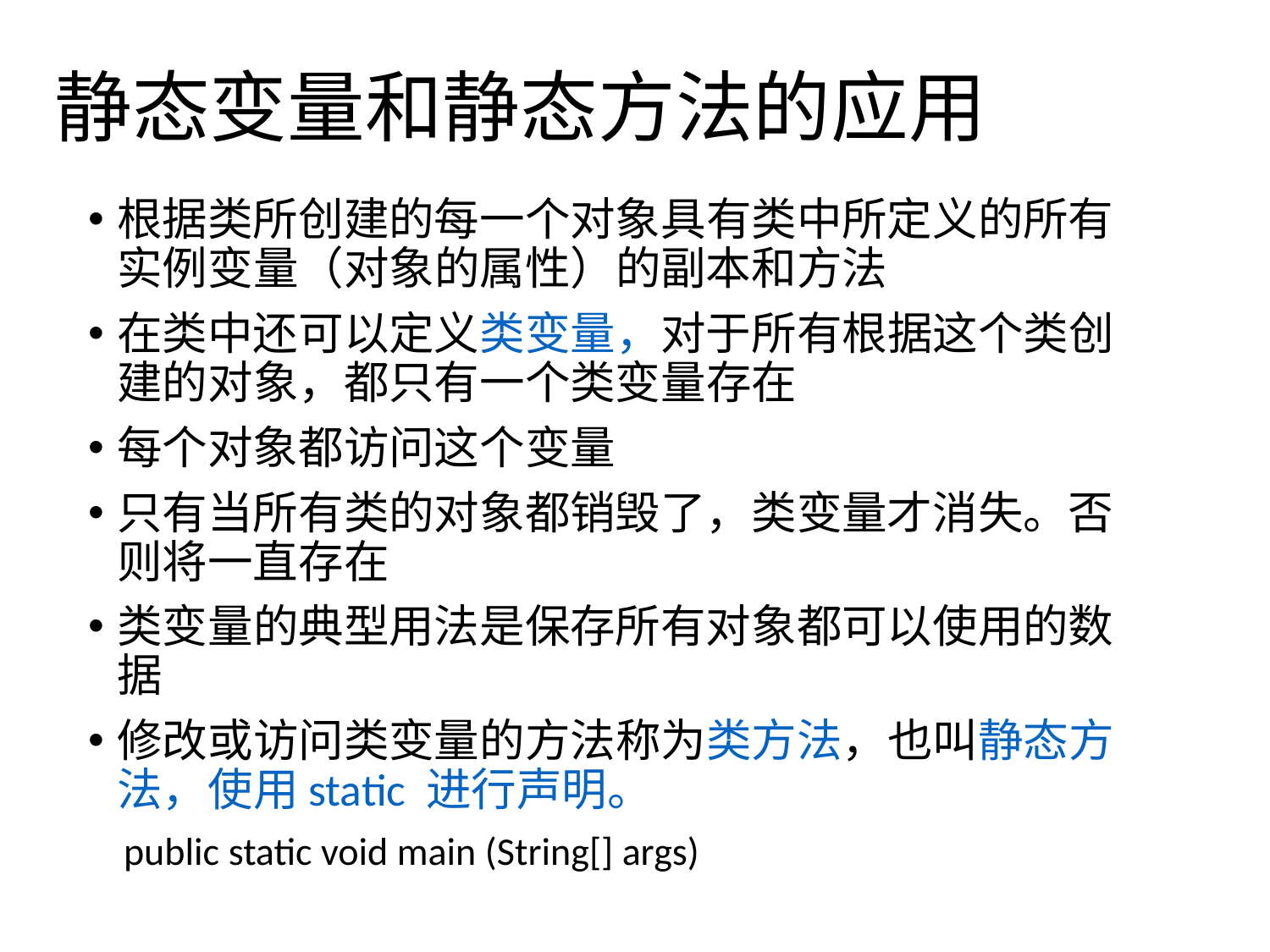

静态变量和静态方法的应用
根据类所创建的每一个对象具有类中所定义的所有实例变量（对象的属性）的副本和方法
在类中还可以定义类变量，对于所有根据这个类创建的对象，都只有一个类变量存在
每个对象都访问这个变量
只有当所有类的对象都销毁了，类变量才消失。否则将一直存在
类变量的典型用法是保存所有对象都可以使用的数据
修改或访问类变量的方法称为类方法，也叫静态方法，使用static 进行声明。
    public static void main (String[] args)